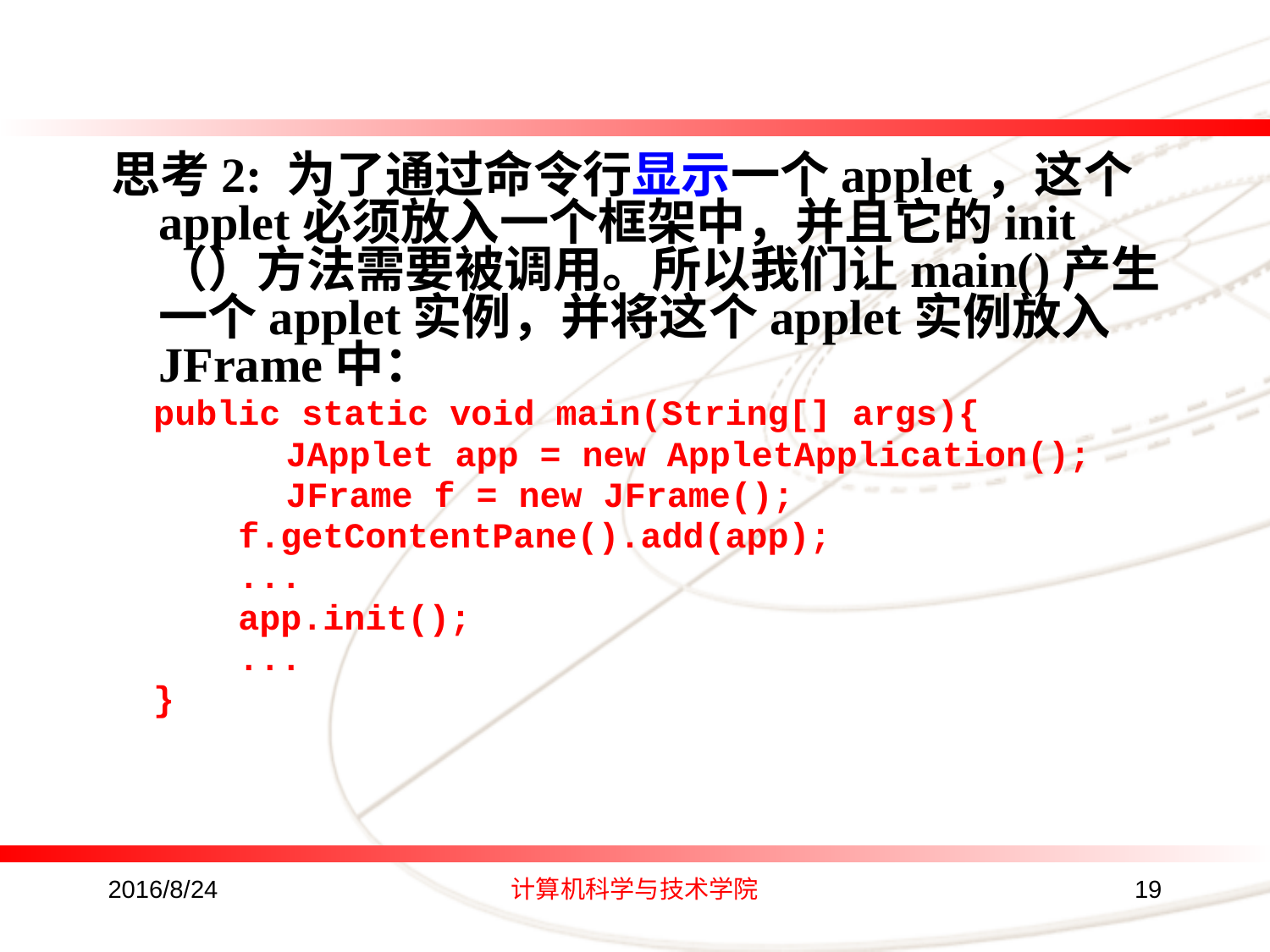

思考2: 为了通过命令行显示一个applet，这个applet必须放入一个框架中，并且它的init（）方法需要被调用。所以我们让main()产生一个applet实例，并将这个applet实例放入JFrame中：
  public static void main(String[] args){
		JApplet app = new AppletApplication();
		JFrame f = new JFrame();
      f.getContentPane().add(app);
      ...
      app.init();
      ...
  }
2016/8/24
计算机科学与技术学院
19